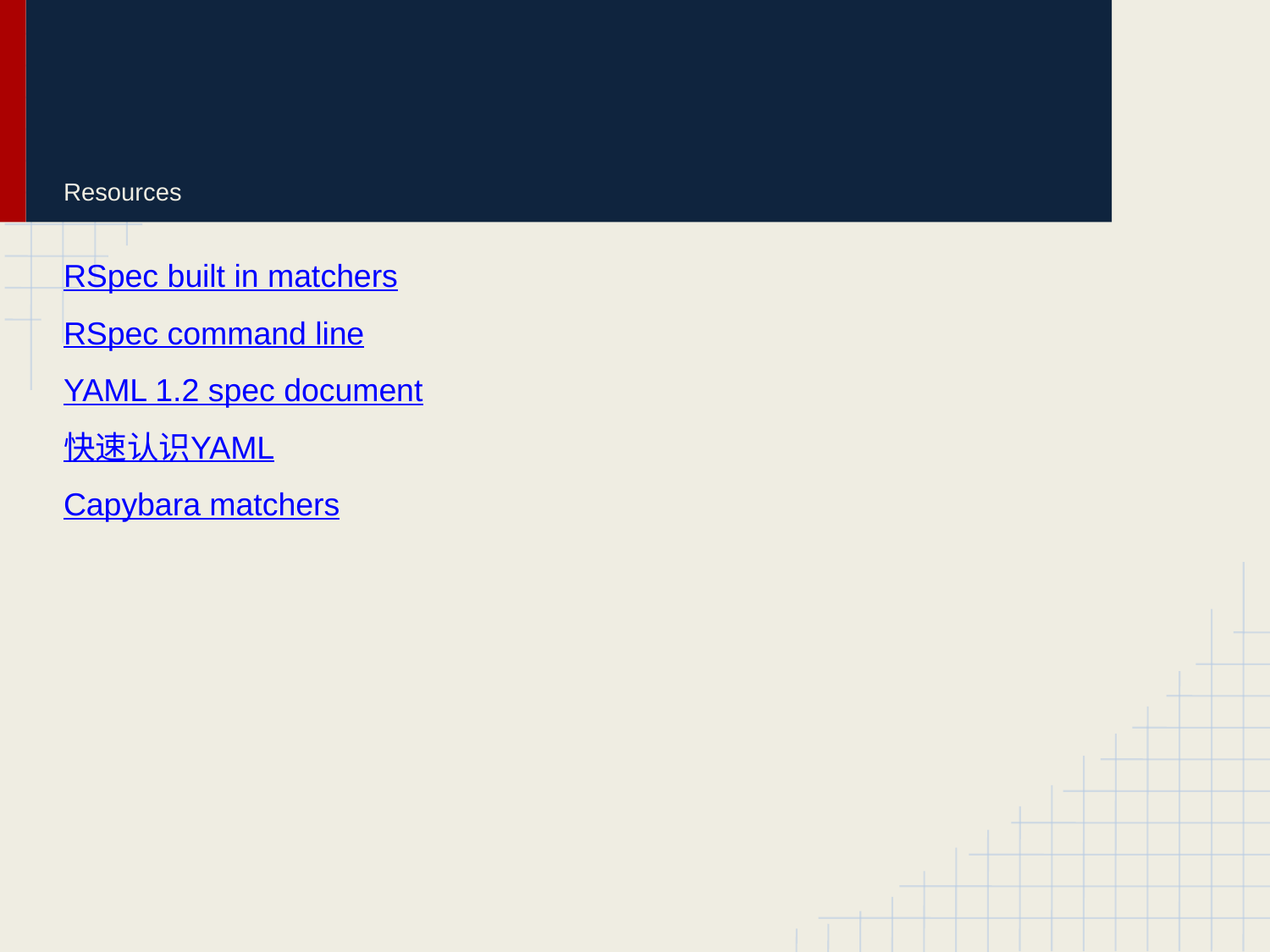

# Resources
RSpec built in matchers
RSpec command line
YAML 1.2 spec document
快速认识YAML
Capybara matchers